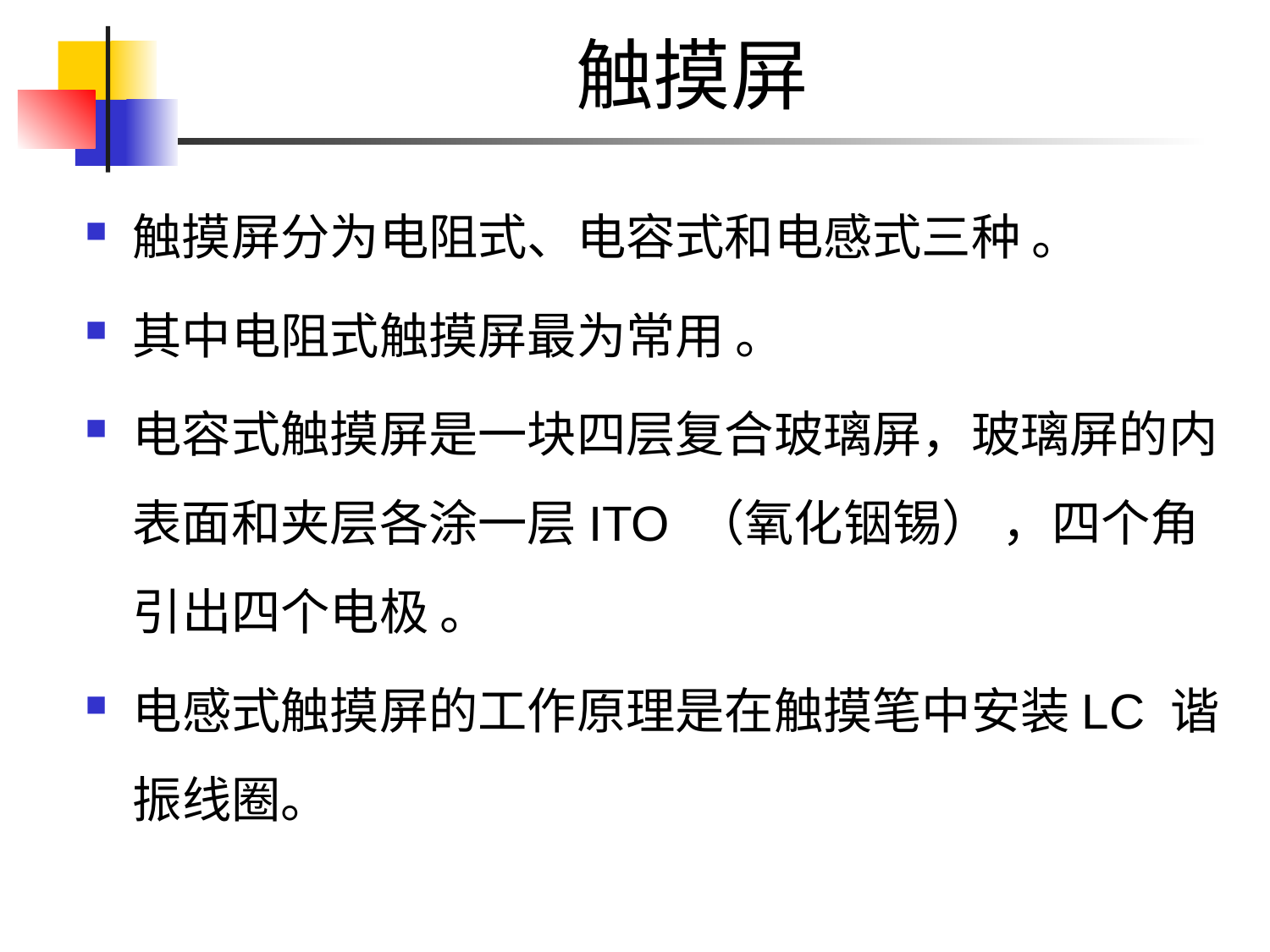

# 触摸屏
触摸屏分为电阻式、电容式和电感式三种 。
其中电阻式触摸屏最为常用 。
电容式触摸屏是一块四层复合玻璃屏，玻璃屏的内表面和夹层各涂一层ITO （氧化铟锡） ，四个角引出四个电极 。
电感式触摸屏的工作原理是在触摸笔中安装LC 谐振线圈。